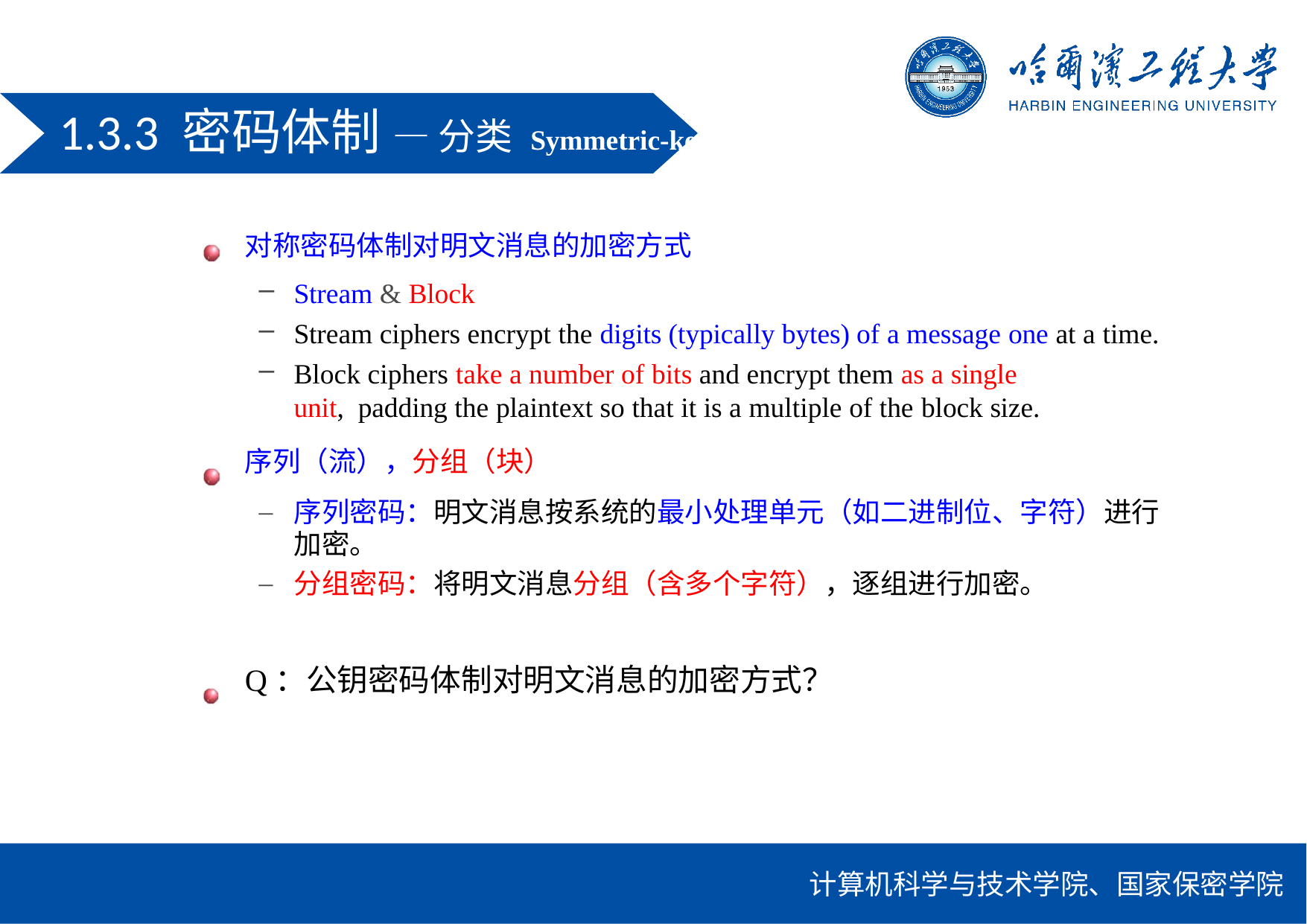

1.3.3 密码体制— 分类 Symmetric-key
对称密码体制对明文消息的加密方式
Stream & Block
Stream ciphers encrypt the digits (typically bytes) of a message one at a time.
Block ciphers take a number of bits and encrypt them as a single unit,  padding the plaintext so that it is a multiple of the block size.
序列（流），分组（块）
序列密码：明文消息按系统的最小处理单元（如二进制位、字符）进行 加密。
分组密码：将明文消息分组（含多个字符），逐组进行加密。

Q：公钥密码体制对明文消息的加密方式？